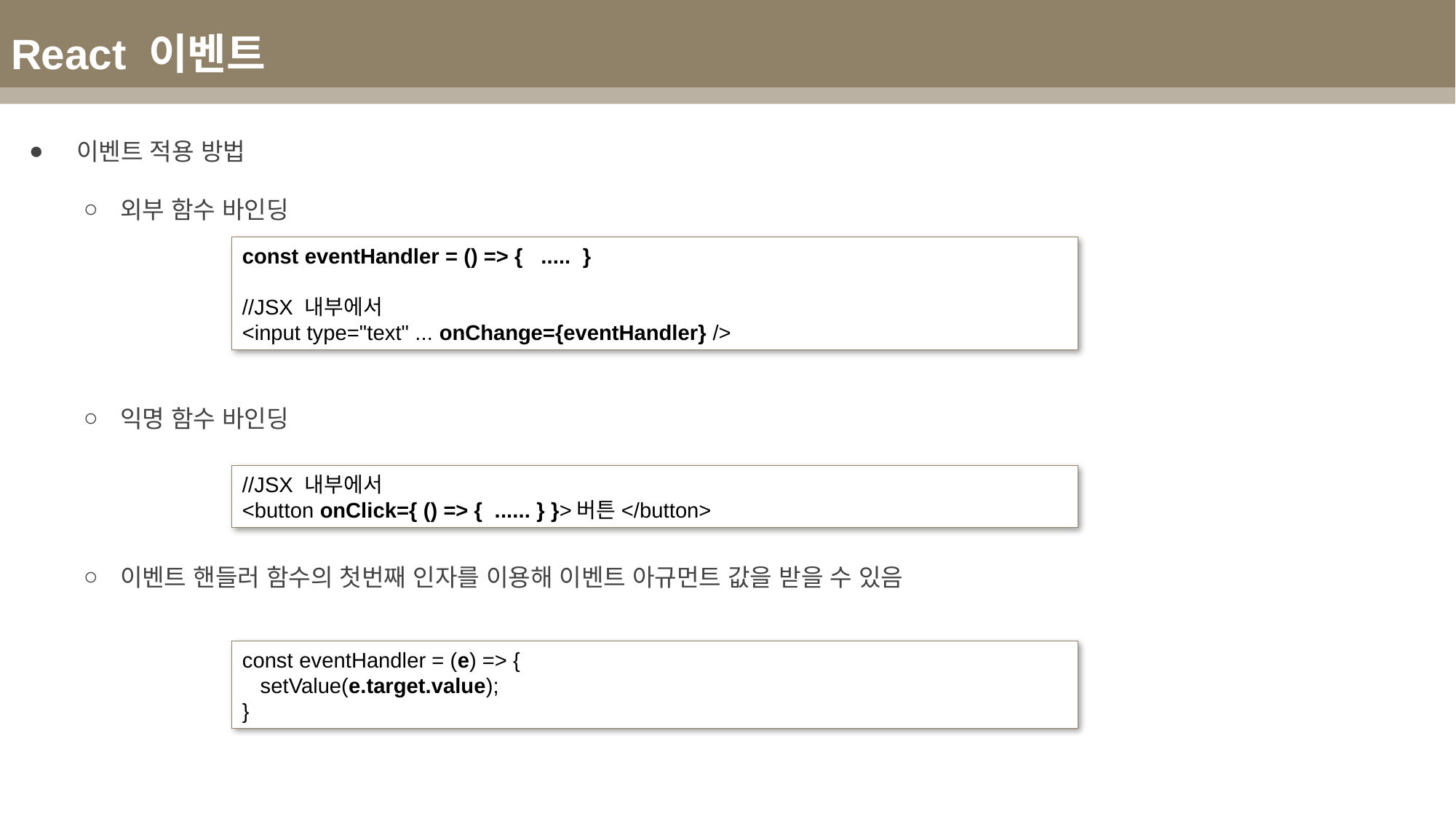

React 이벤트
 이벤트 적용 방법
외부 함수 바인딩

익명 함수 바인딩

이벤트 핸들러 함수의 첫번째 인자를 이용해 이벤트 아규먼트 값을 받을 수 있음

const eventHandler = () => {   .....  }

//JSX 내부에서
<input type="text" ... onChange={eventHandler} />
//JSX 내부에서
<button onClick={ () => {  ...... } }>버튼</button>
const eventHandler = (e) => {
   setValue(e.target.value);
}